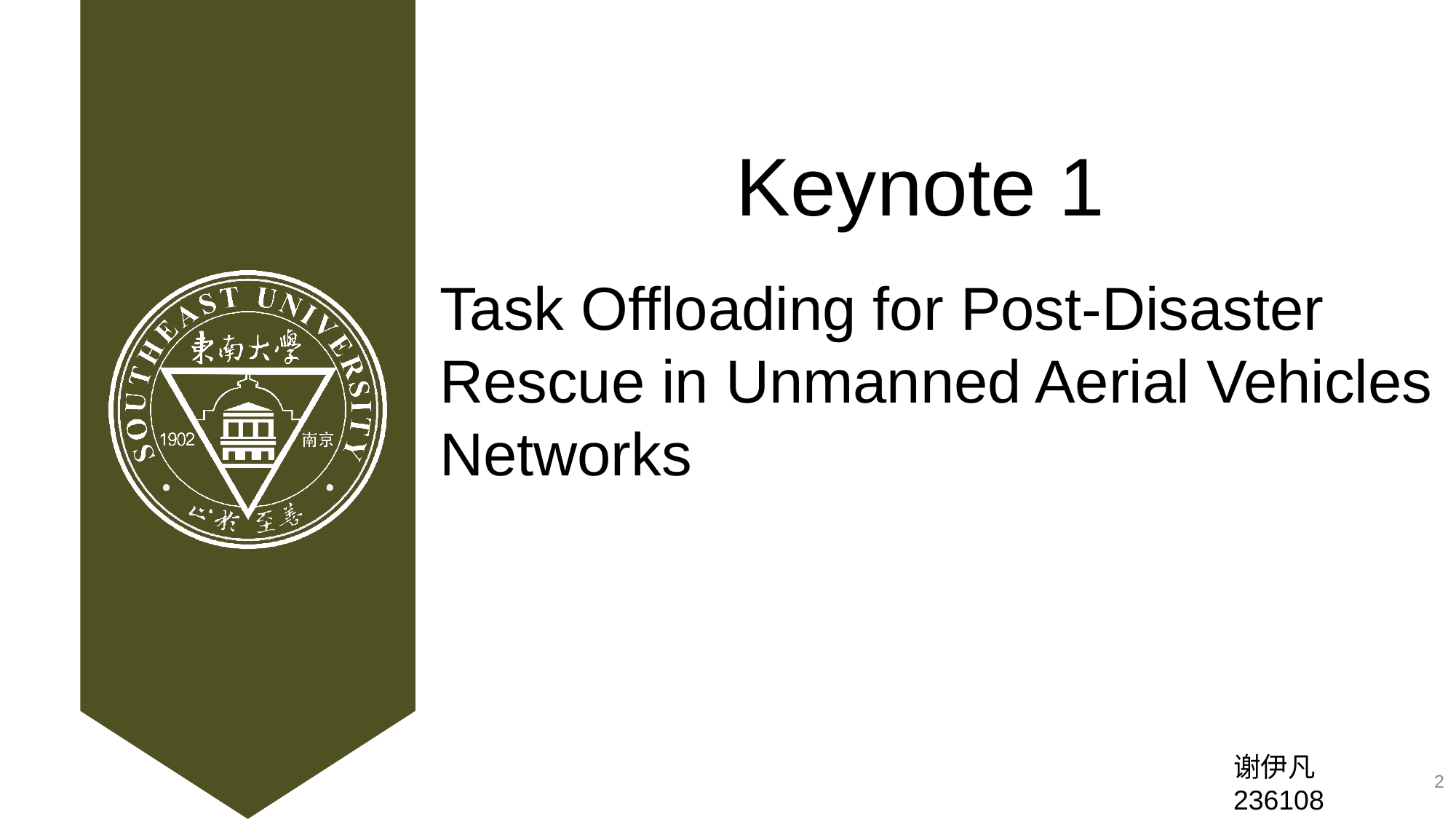

Keynote 1
Task Offloading for Post-Disaster Rescue in Unmanned Aerial Vehicles Networks
谢伊凡236108
2